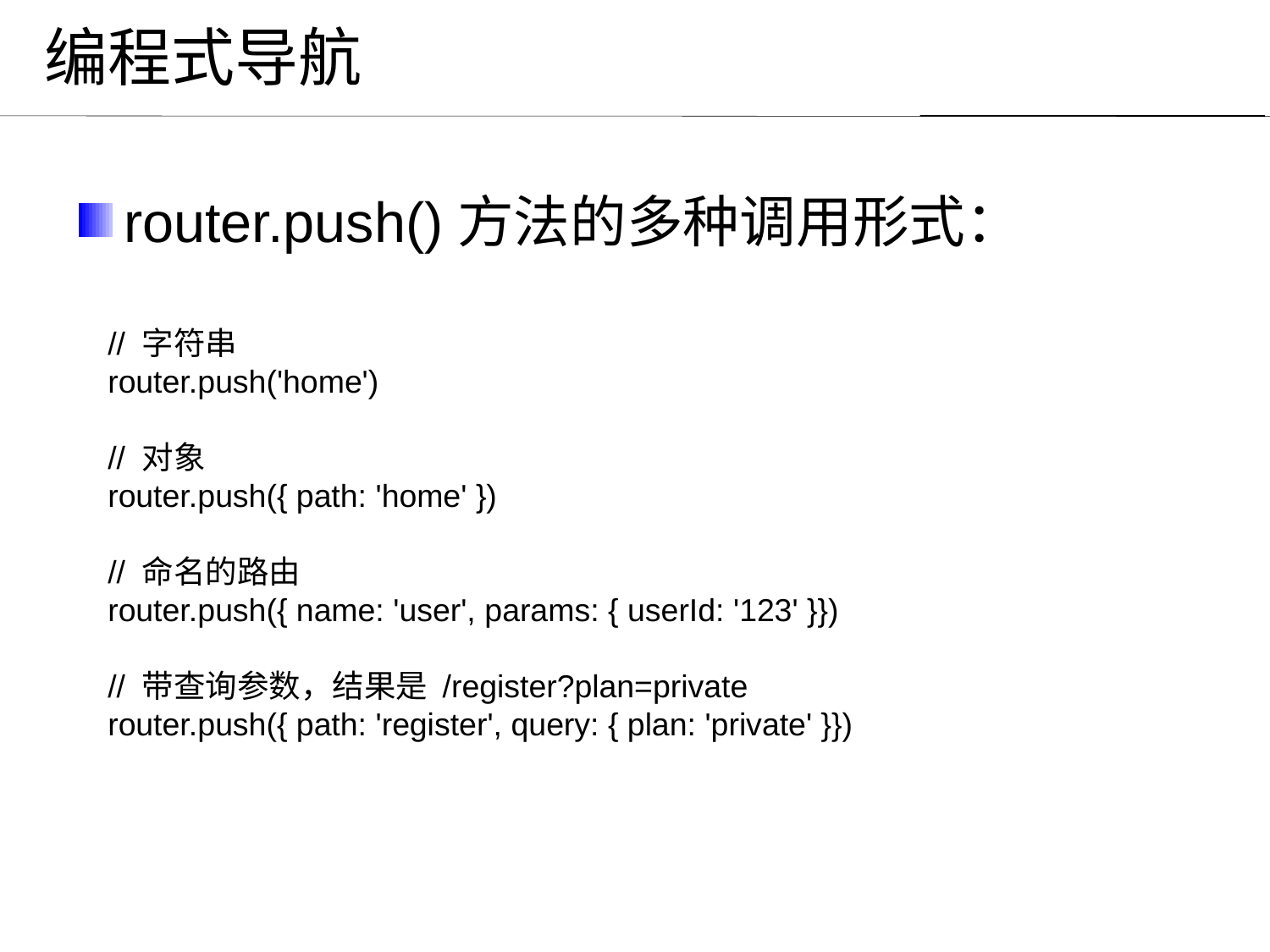

# 编程式导航
router.push()方法的多种调用形式：
// 字符串
router.push('home')

// 对象
router.push({ path: 'home' })

// 命名的路由
router.push({ name: 'user', params: { userId: '123' }})

// 带查询参数，结果是 /register?plan=private
router.push({ path: 'register', query: { plan: 'private' }})